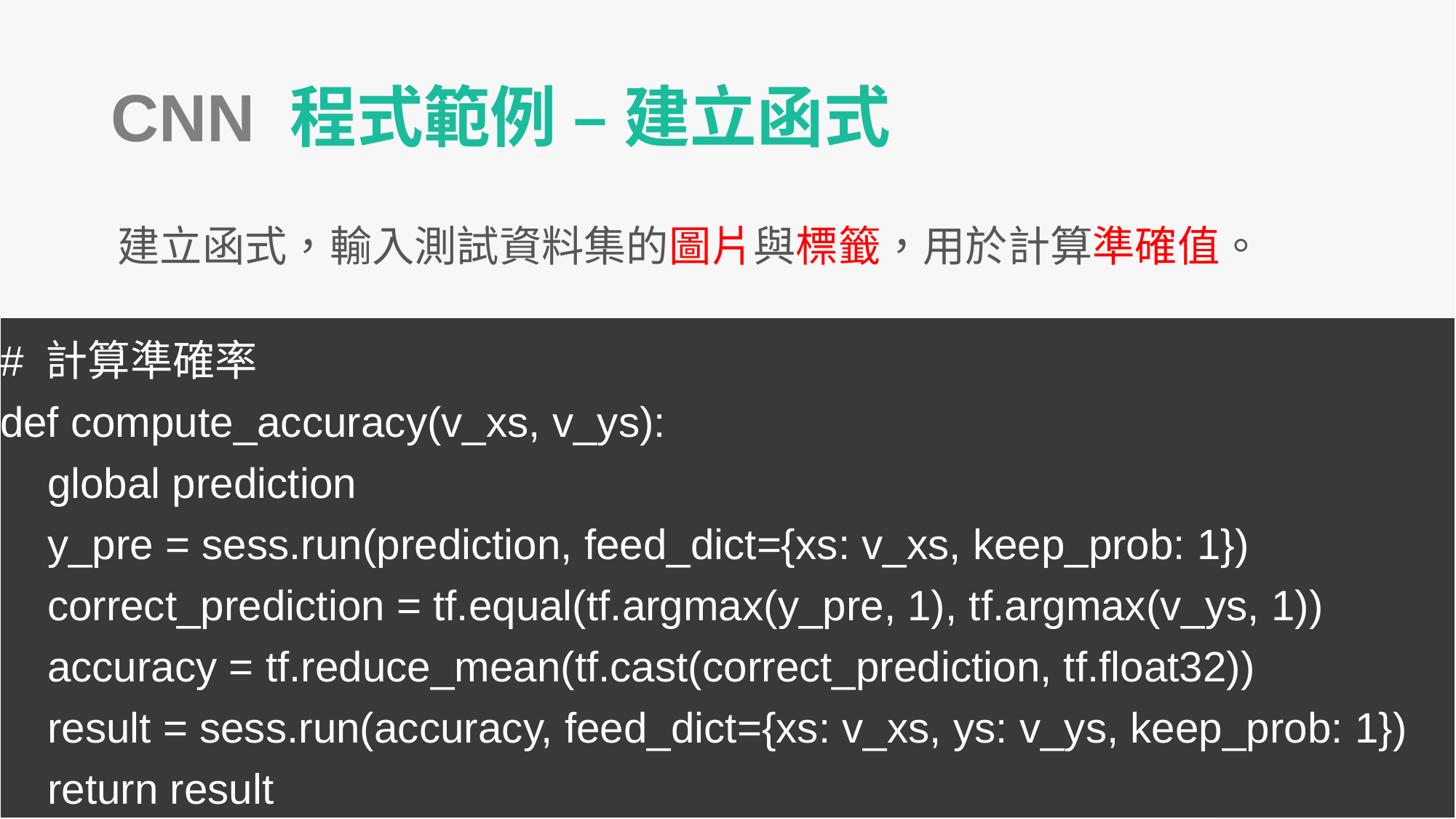

CNN 程式範例 – 建立函式
建立函式，輸入測試資料集的圖片與標籤，用於計算準確值。
# 計算準確率
def compute_accuracy(v_xs, v_ys):
    global prediction
    y_pre = sess.run(prediction, feed_dict={xs: v_xs, keep_prob: 1})
    correct_prediction = tf.equal(tf.argmax(y_pre, 1), tf.argmax(v_ys, 1))
    accuracy = tf.reduce_mean(tf.cast(correct_prediction, tf.float32))
    result = sess.run(accuracy, feed_dict={xs: v_xs, ys: v_ys, keep_prob: 1})
    return result